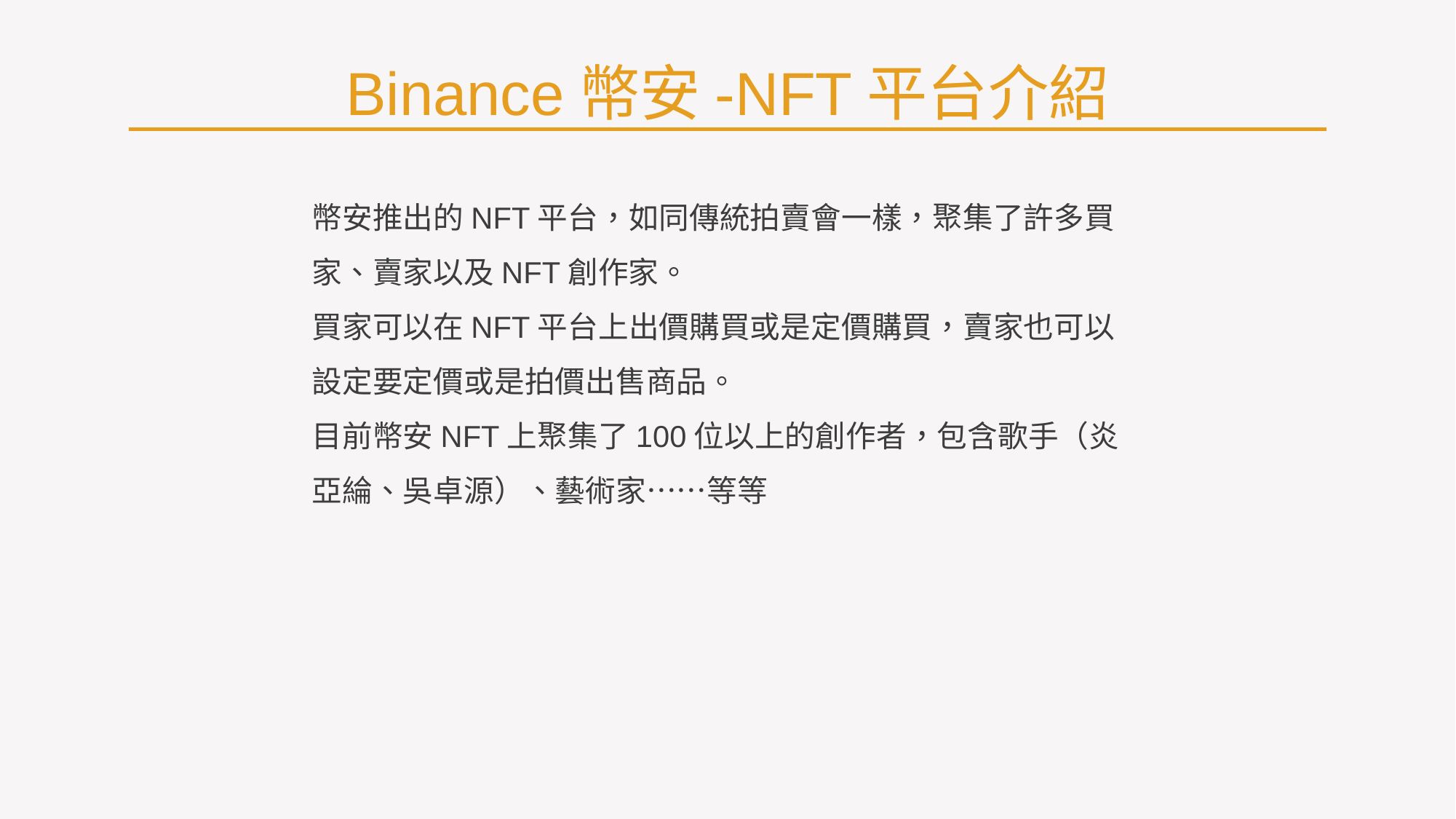

# Binance幣安-NFT平台介紹

幣安推出的NFT平台，如同傳統拍賣會一樣，聚集了許多買家、賣家以及NFT創作家。
買家可以在NFT平台上出價購買或是定價購買，賣家也可以設定要定價或是拍價出售商品。
目前幣安NFT上聚集了100位以上的創作者，包含歌手（炎亞綸、吳卓源）、藝術家……等等